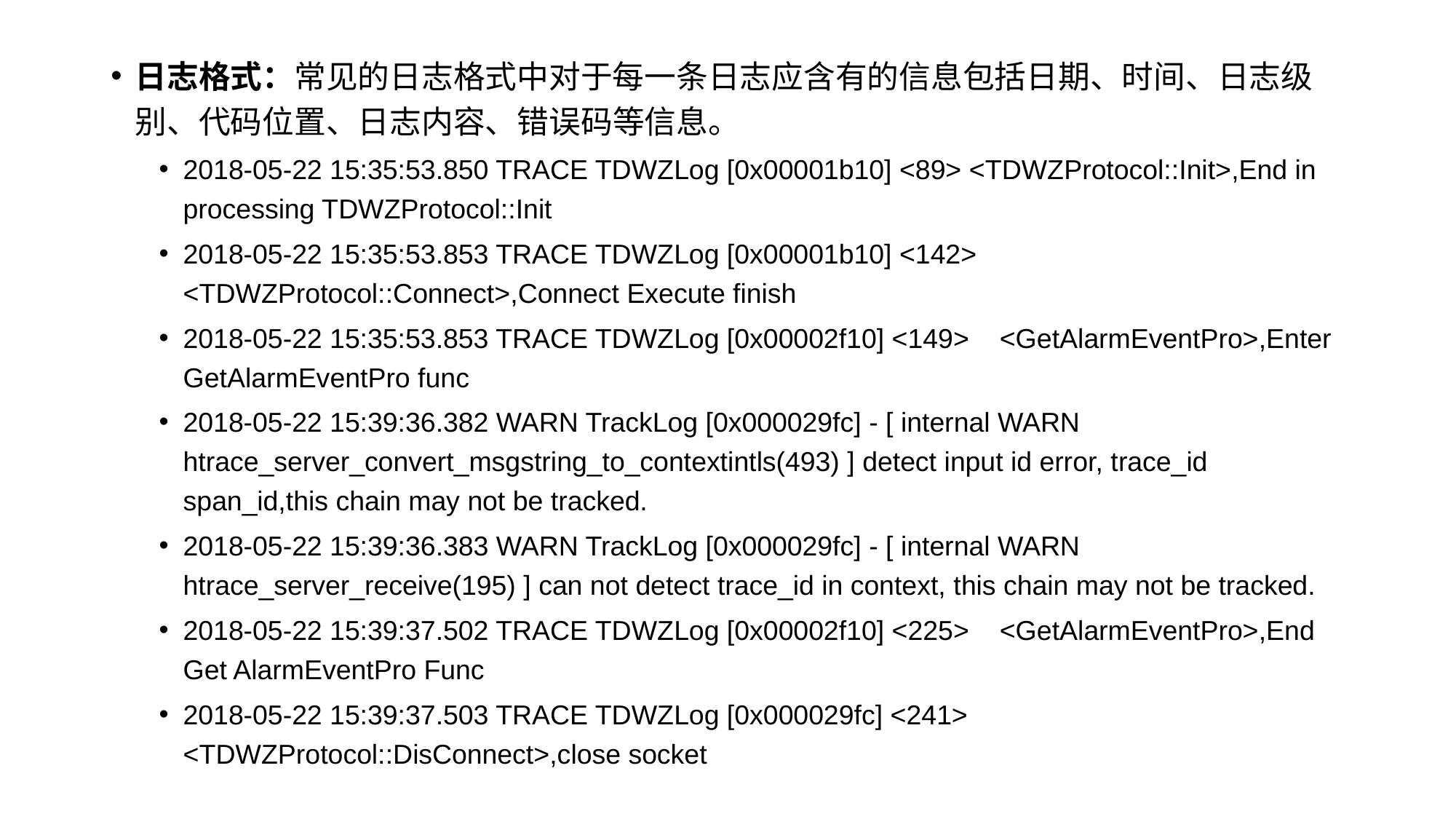

日志格式：常见的日志格式中对于每一条日志应含有的信息包括日期、时间、日志级别、代码位置、日志内容、错误码等信息。
2018-05-22 15:35:53.850 TRACE TDWZLog [0x00001b10] <89> <TDWZProtocol::Init>,End in processing TDWZProtocol::Init
2018-05-22 15:35:53.853 TRACE TDWZLog [0x00001b10] <142>    <TDWZProtocol::Connect>,Connect Execute finish
2018-05-22 15:35:53.853 TRACE TDWZLog [0x00002f10] <149>    <GetAlarmEventPro>,Enter GetAlarmEventPro func
2018-05-22 15:39:36.382 WARN TrackLog [0x000029fc] - [ internal WARN htrace_server_convert_msgstring_to_contextintls(493) ] detect input id error, trace_id span_id,this chain may not be tracked.
2018-05-22 15:39:36.383 WARN TrackLog [0x000029fc] - [ internal WARN htrace_server_receive(195) ] can not detect trace_id in context, this chain may not be tracked.
2018-05-22 15:39:37.502 TRACE TDWZLog [0x00002f10] <225>    <GetAlarmEventPro>,End Get AlarmEventPro Func
2018-05-22 15:39:37.503 TRACE TDWZLog [0x000029fc] <241>    <TDWZProtocol::DisConnect>,close socket